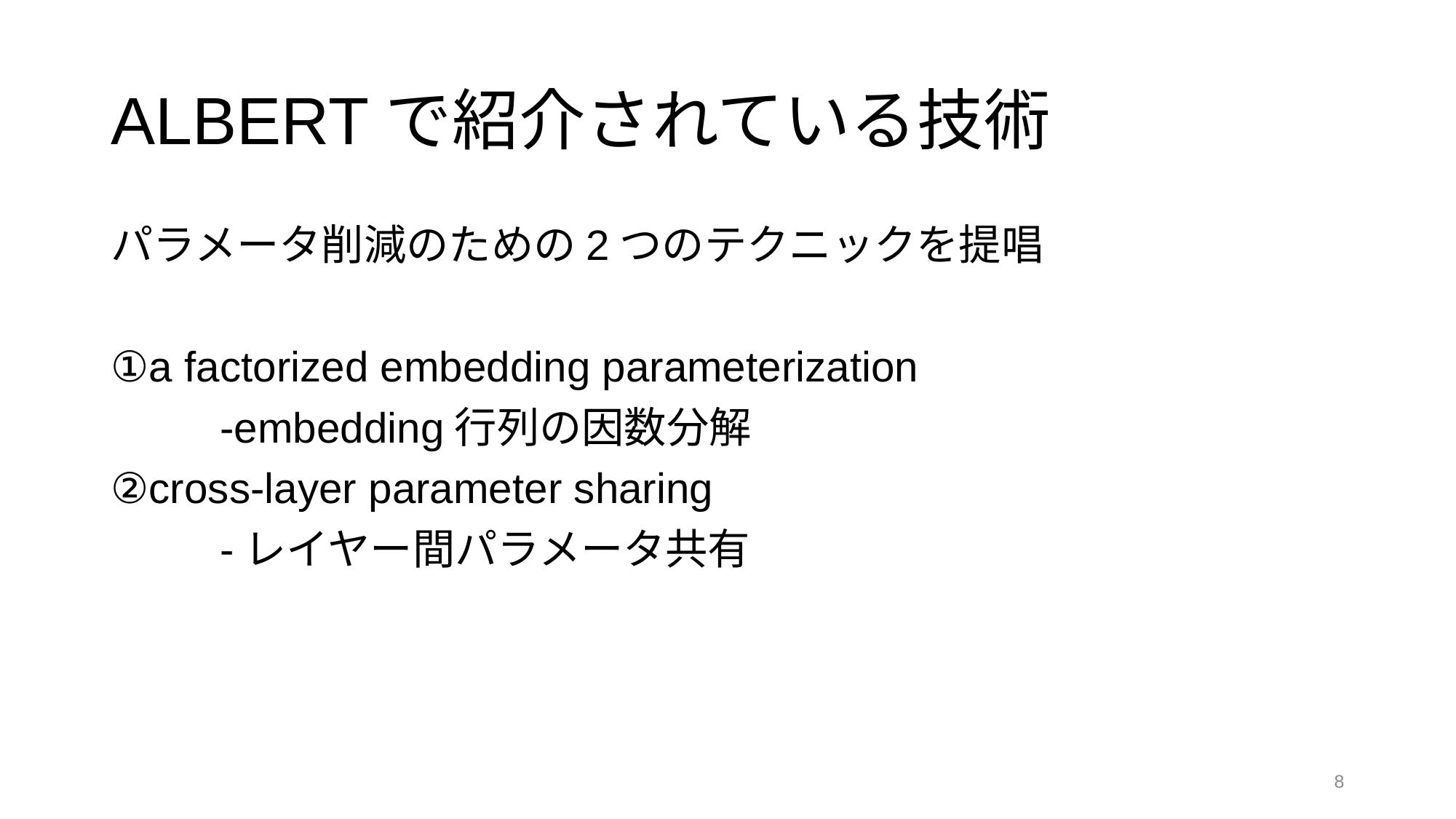

# ALBERTで紹介されている技術
パラメータ削減のための2つのテクニックを提唱

①a factorized embedding parameterization
	-embedding行列の因数分解
②cross-layer parameter sharing
	-レイヤー間パラメータ共有
8